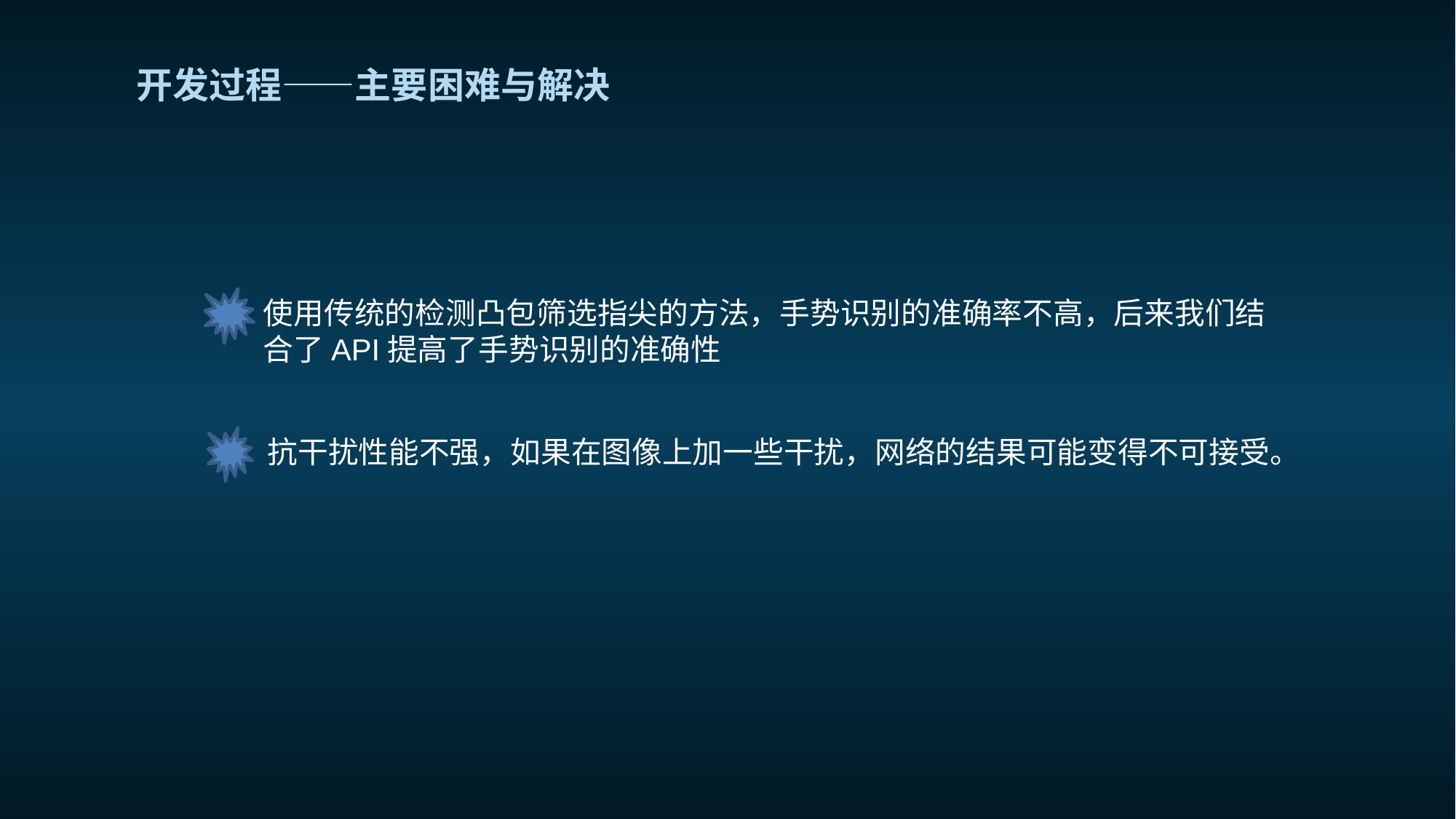

开发过程——主要困难与解决

使用传统的检测凸包筛选指尖的方法，手势识别的准确率不高，后来我们结合了API提高了手势识别的准确性

抗干扰性能不强，如果在图像上加一些干扰，网络的结果可能变得不可接受。